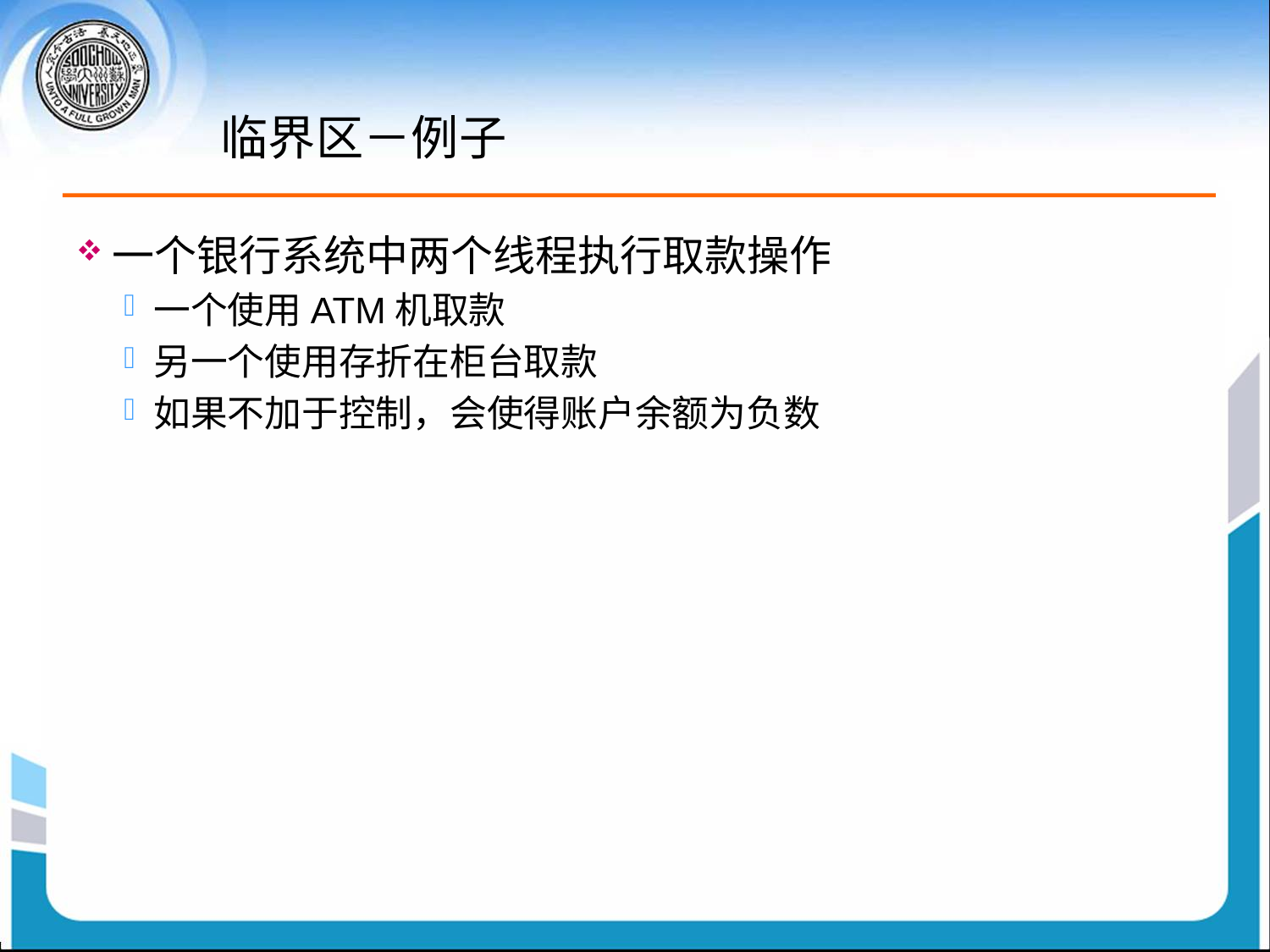

# 临界区－例子
一个银行系统中两个线程执行取款操作
一个使用ATM机取款
另一个使用存折在柜台取款
如果不加于控制，会使得账户余额为负数